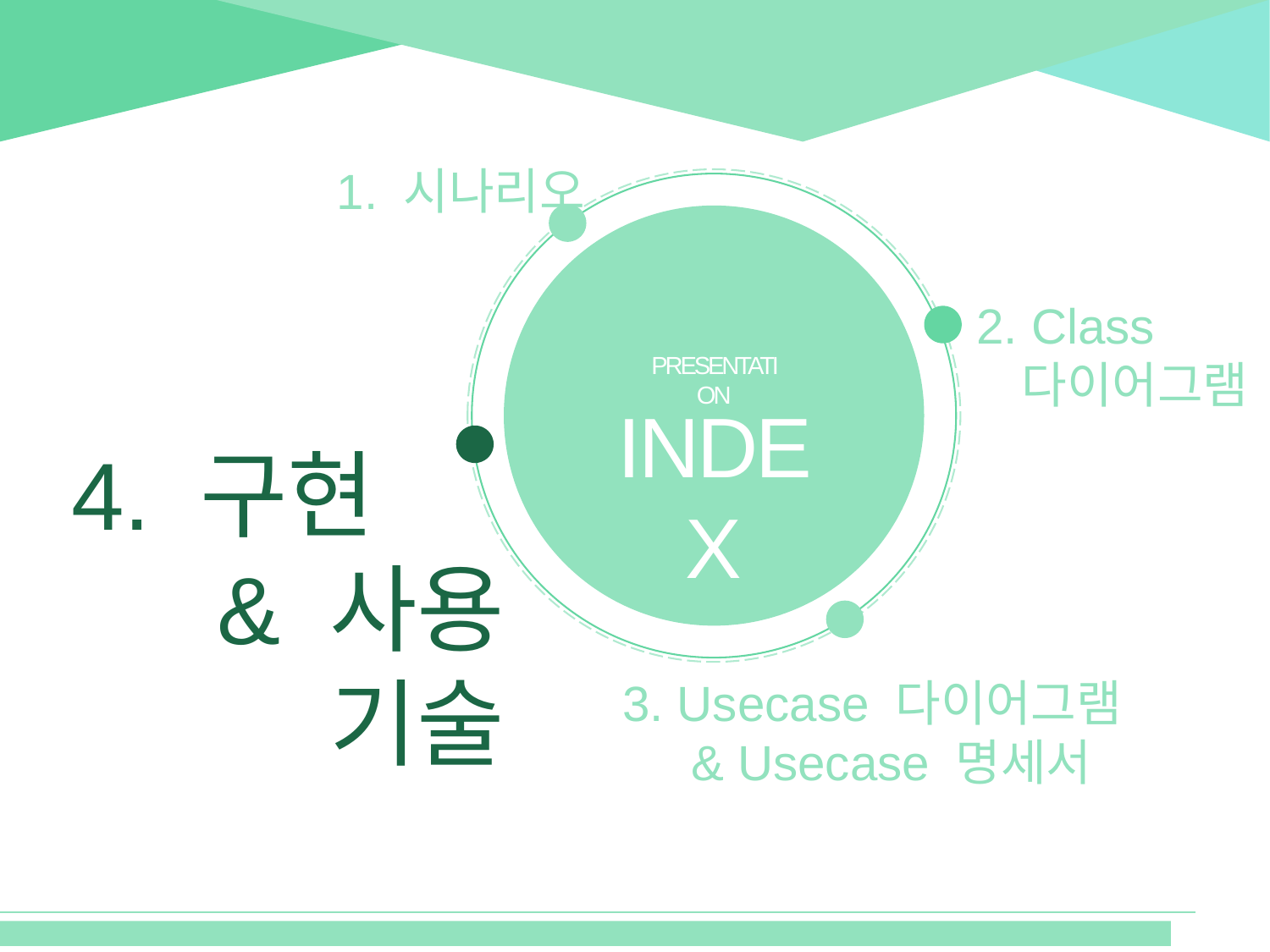

1. 시나리오

2. Class
   다이어그램

PRESENTATION
INDEX

4. 구현
& 사용 기술

3. Usecase 다이어그램
     & Usecase 명세서